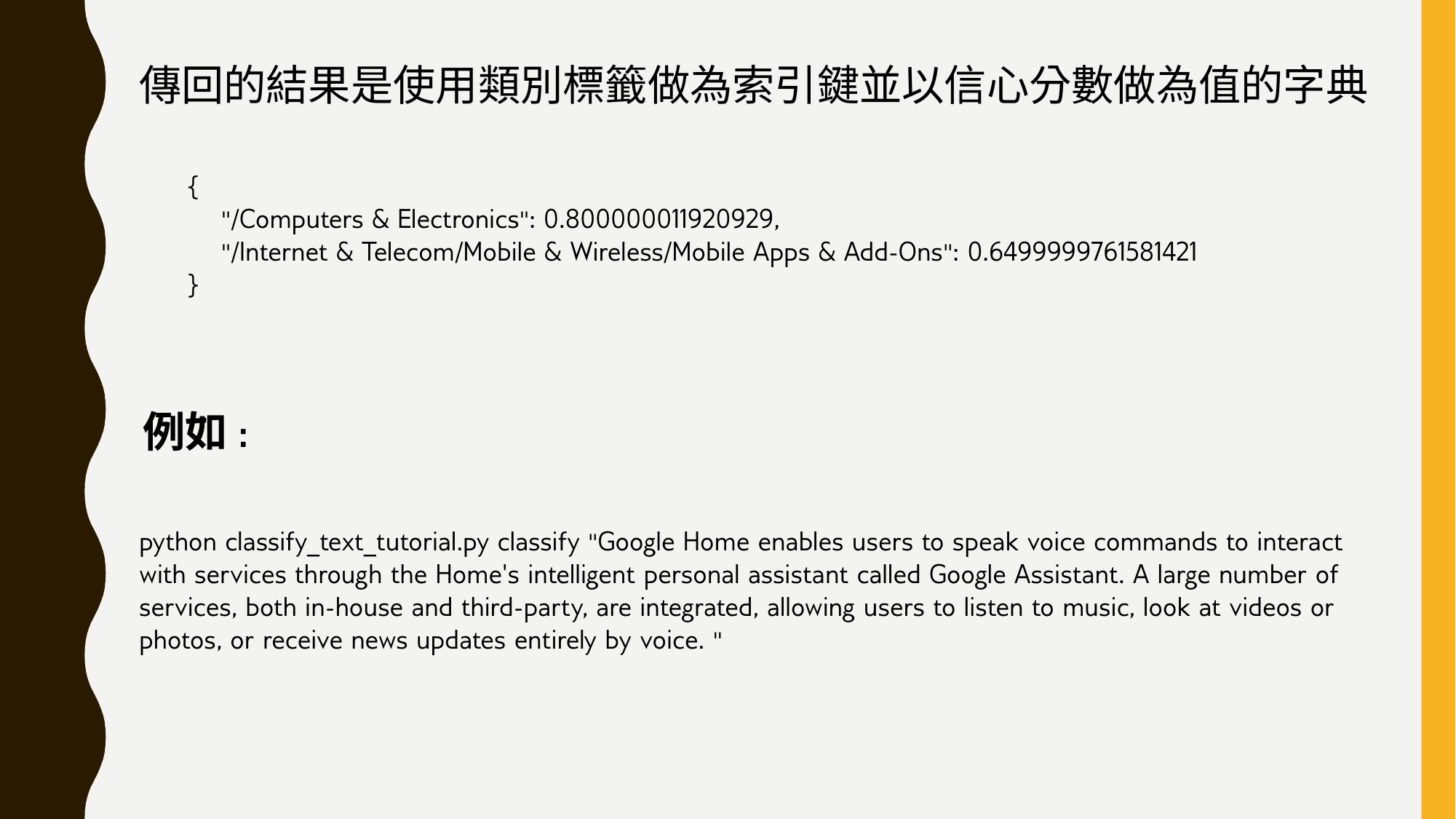

傳回的結果是使用類別標籤做為索引鍵並以信心分數做為值的字典
{
    "/Computers & Electronics": 0.800000011920929,
    "/Internet & Telecom/Mobile & Wireless/Mobile Apps & Add-Ons": 0.6499999761581421
}
例如:
python classify_text_tutorial.py classify "Google Home enables users to speak voice commands to interact with services through the Home's intelligent personal assistant called Google Assistant. A large number of services, both in-house and third-party, are integrated, allowing users to listen to music, look at videos or photos, or receive news updates entirely by voice. "